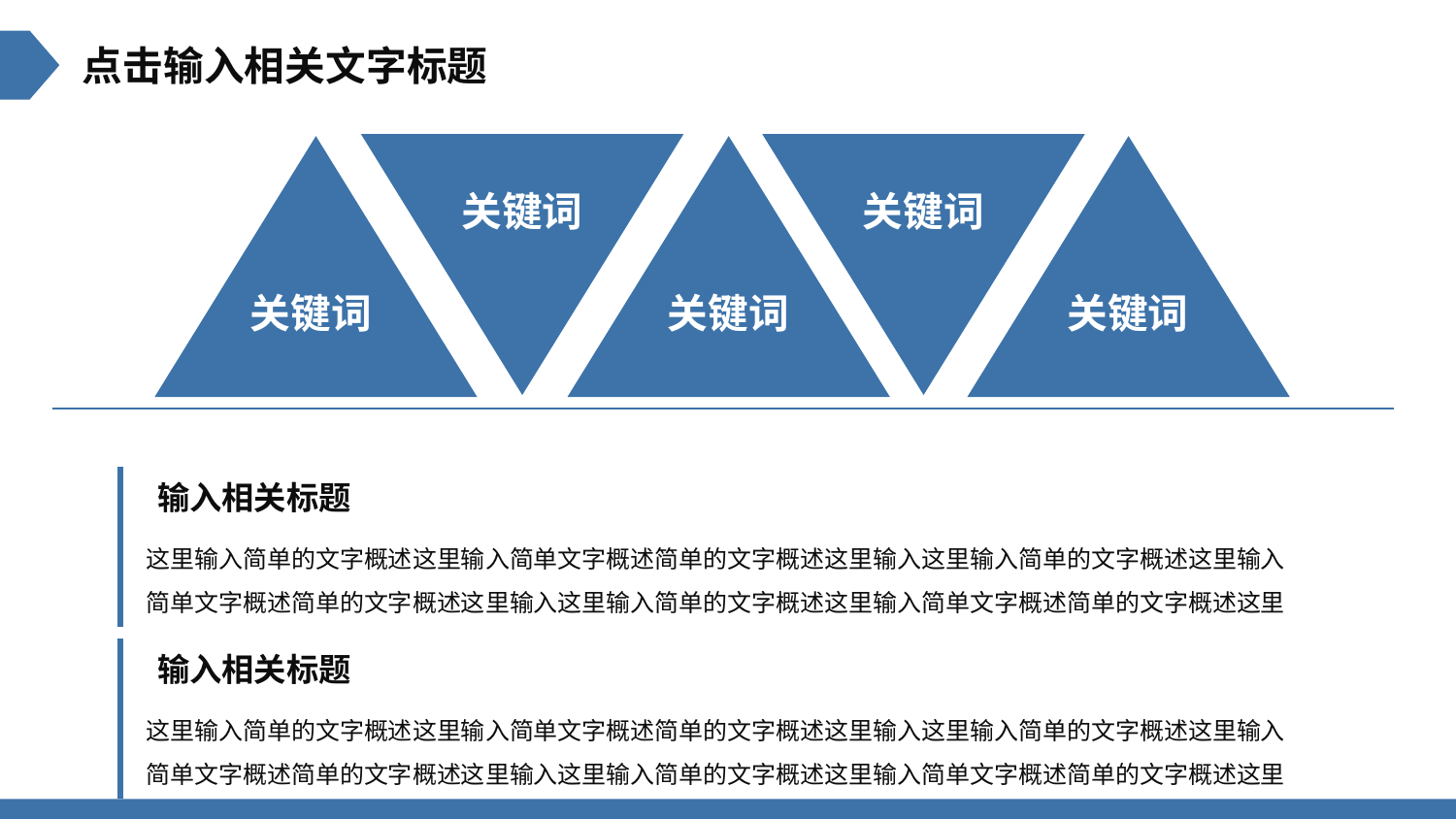

点击输入相关文字标题

关键词

关键词

关键词

关键词

关键词
输入相关标题
这里输入简单的文字概述这里输入简单文字概述简单的文字概述这里输入这里输入简单的文字概述这里输入简单文字概述简单的文字概述这里输入这里输入简单的文字概述这里输入简单文字概述简单的文字概述这里
输入相关标题
这里输入简单的文字概述这里输入简单文字概述简单的文字概述这里输入这里输入简单的文字概述这里输入简单文字概述简单的文字概述这里输入这里输入简单的文字概述这里输入简单文字概述简单的文字概述这里